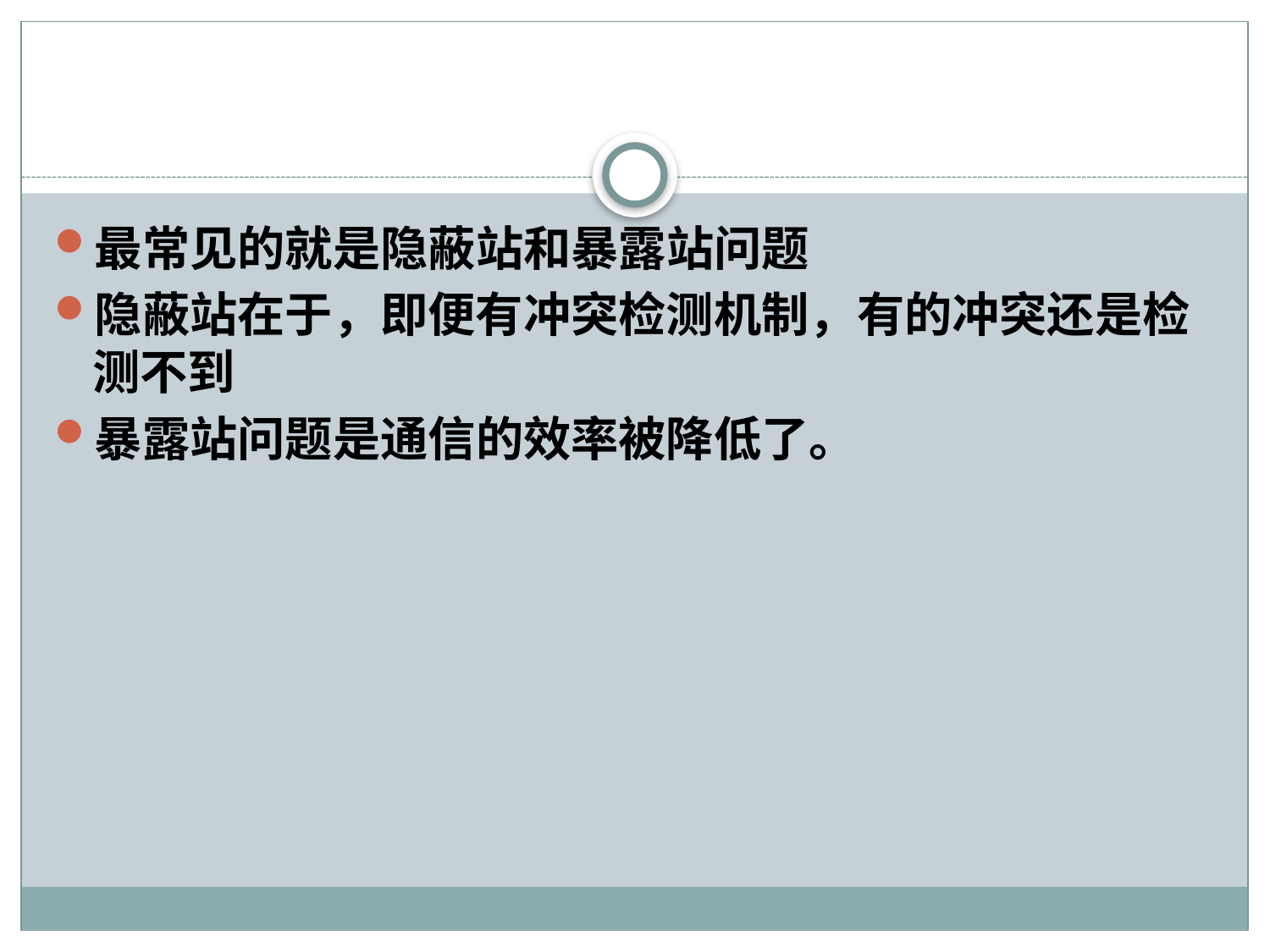

#
最常见的就是隐蔽站和暴露站问题
隐蔽站在于，即便有冲突检测机制，有的冲突还是检测不到
暴露站问题是通信的效率被降低了。